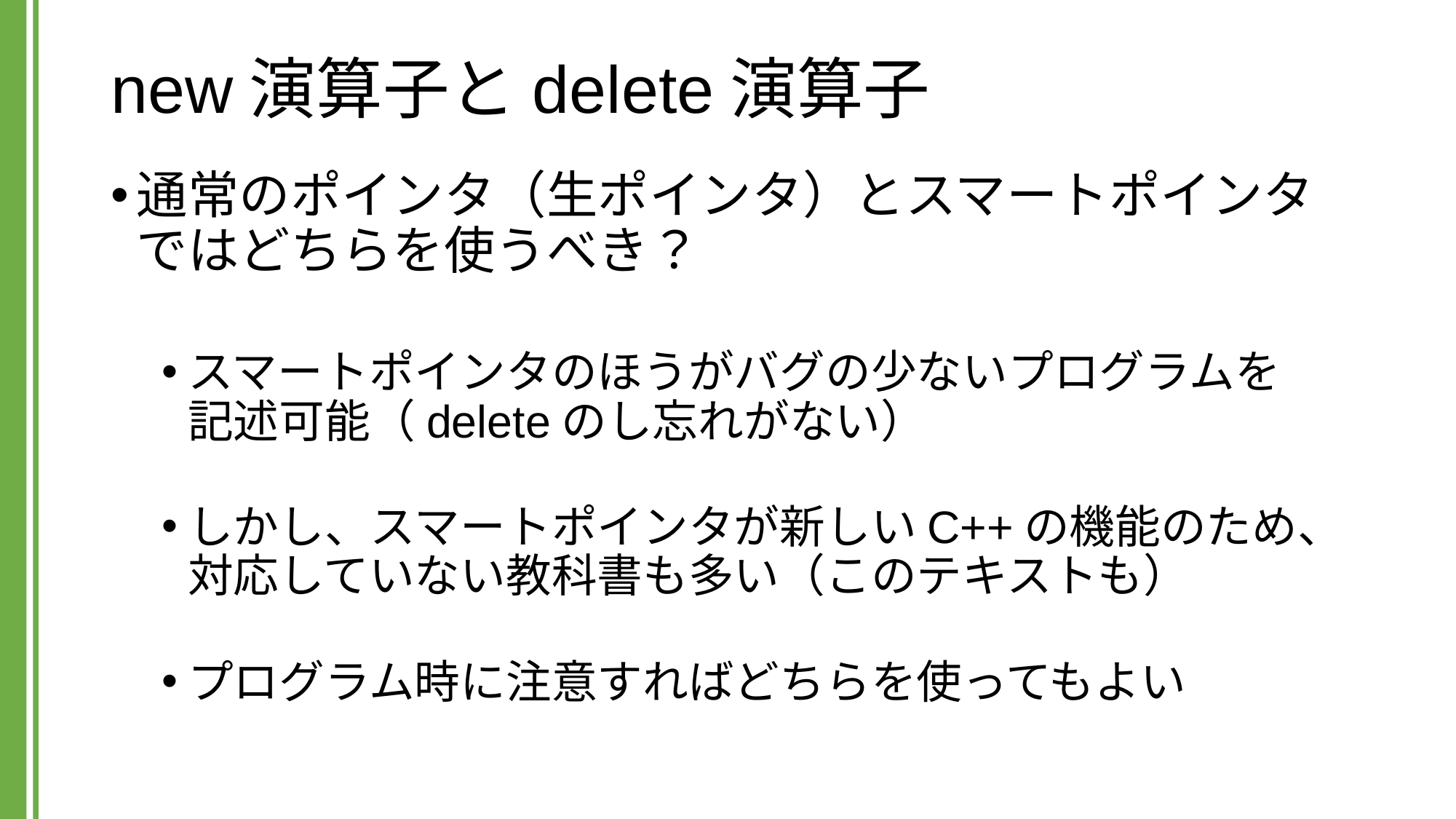

# new演算子とdelete演算子
通常のポインタ（生ポインタ）とスマートポインタではどちらを使うべき？
スマートポインタのほうがバグの少ないプログラムを
記述可能（deleteのし忘れがない）
しかし、スマートポインタが新しいC++の機能のため、
対応していない教科書も多い（このテキストも）
プログラム時に注意すればどちらを使ってもよい